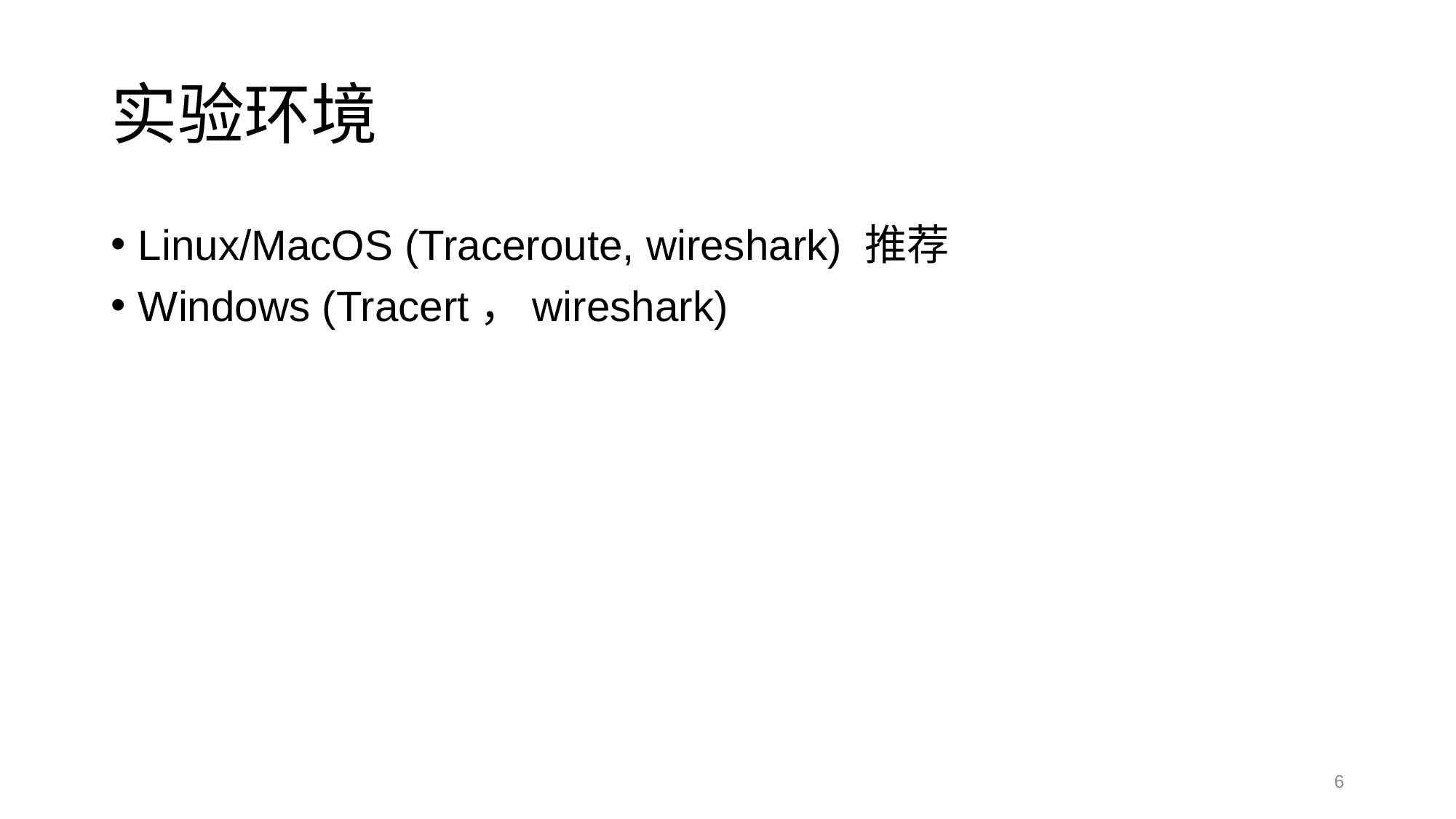

# 实验环境
Linux/MacOS (Traceroute, wireshark) 推荐
Windows (Tracert，wireshark)

6